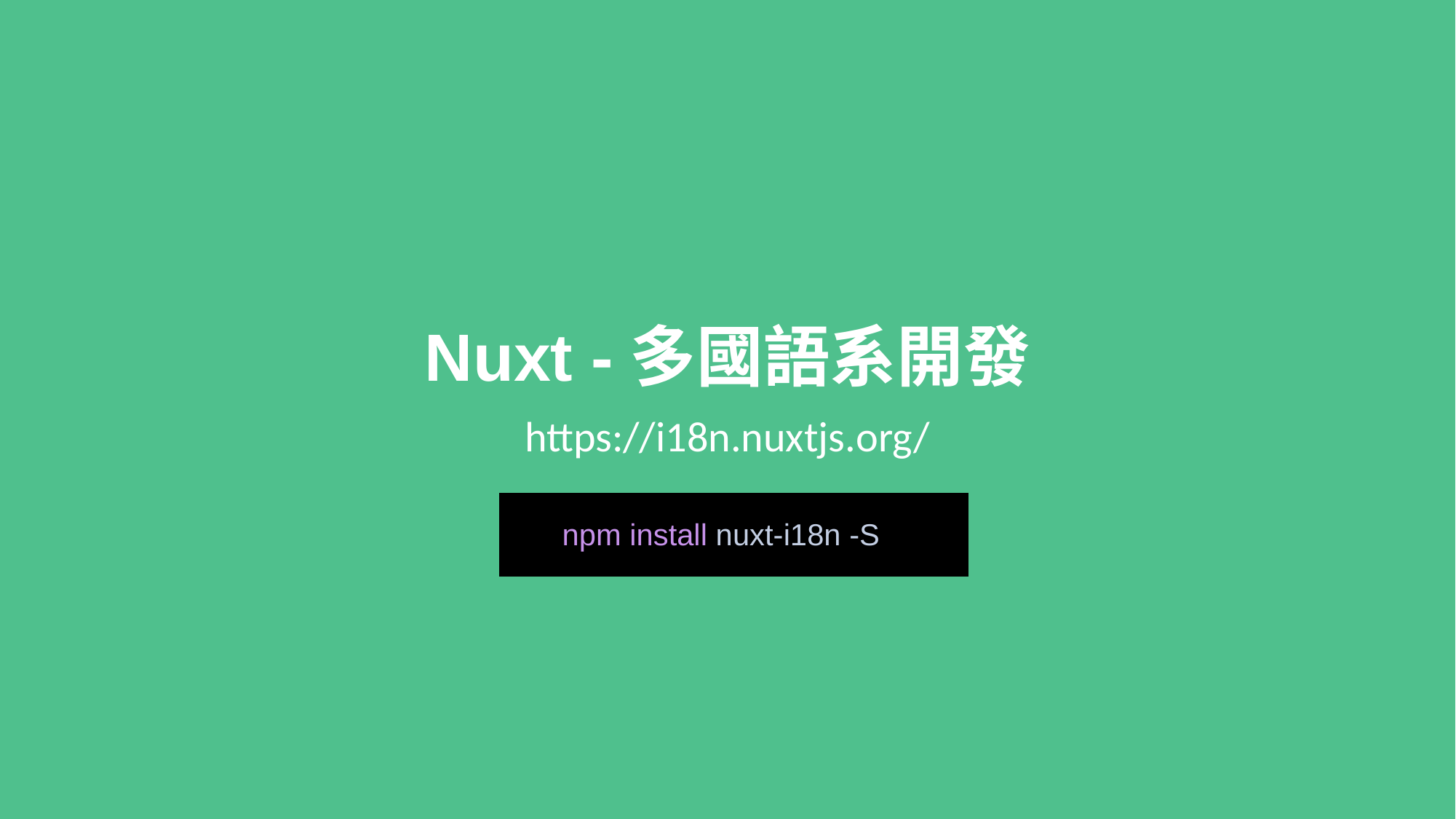

# Nuxt -多國語系開發
https://i18n.nuxtjs.org/

npm install nuxt-i18n -S